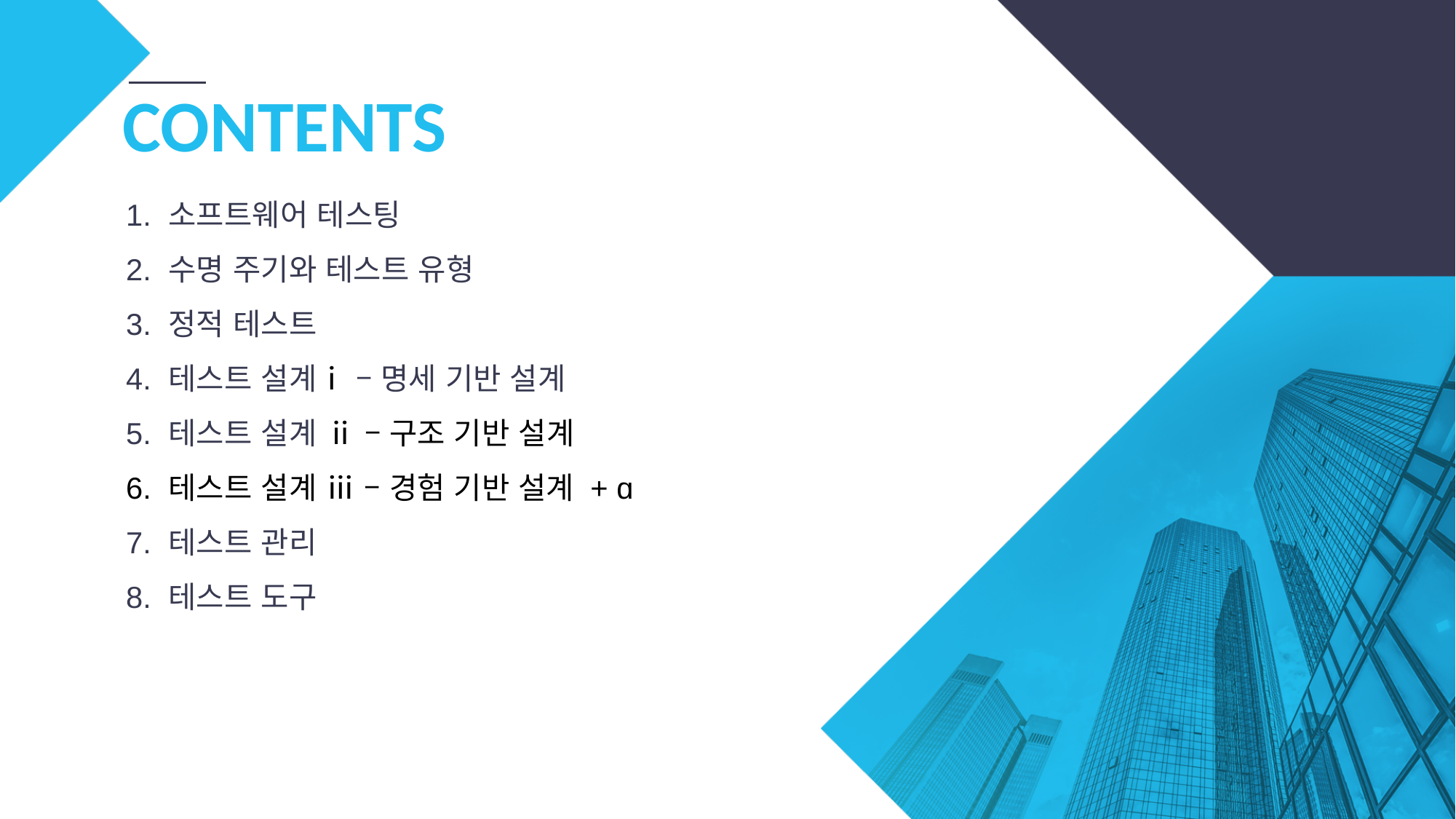

CONTENTS
소프트웨어 테스팅
수명 주기와 테스트 유형
정적 테스트
테스트 설계ⅰ – 명세 기반 설계
테스트 설계 ⅱ – 구조 기반 설계
테스트 설계 ⅲ – 경험 기반 설계 + ɑ
테스트 관리
테스트 도구